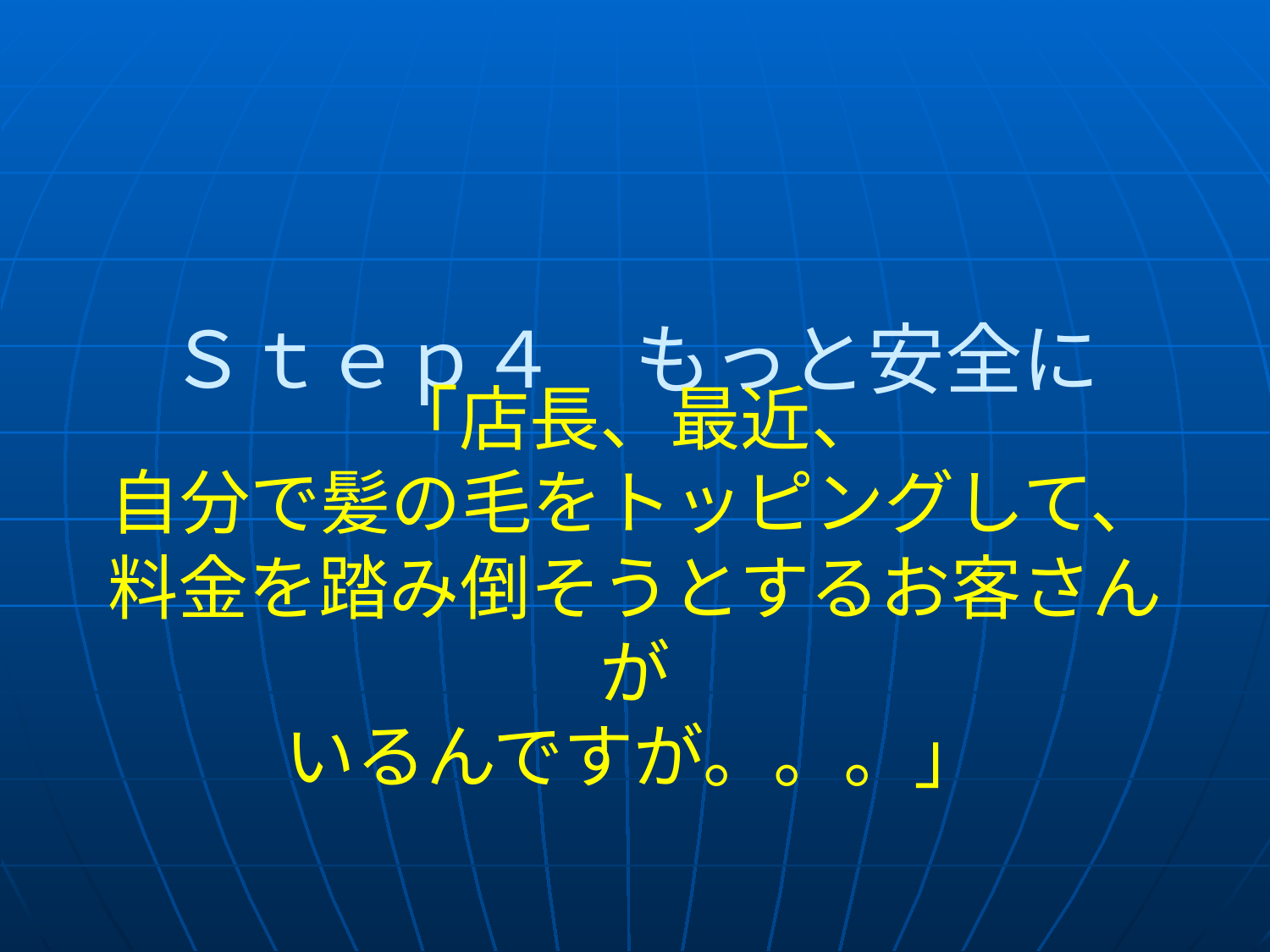

# Ｓｔｅｐ４　もっと安全に
「店長、最近、
自分で髪の毛をトッピングして、
料金を踏み倒そうとするお客さんが
いるんですが。。。」